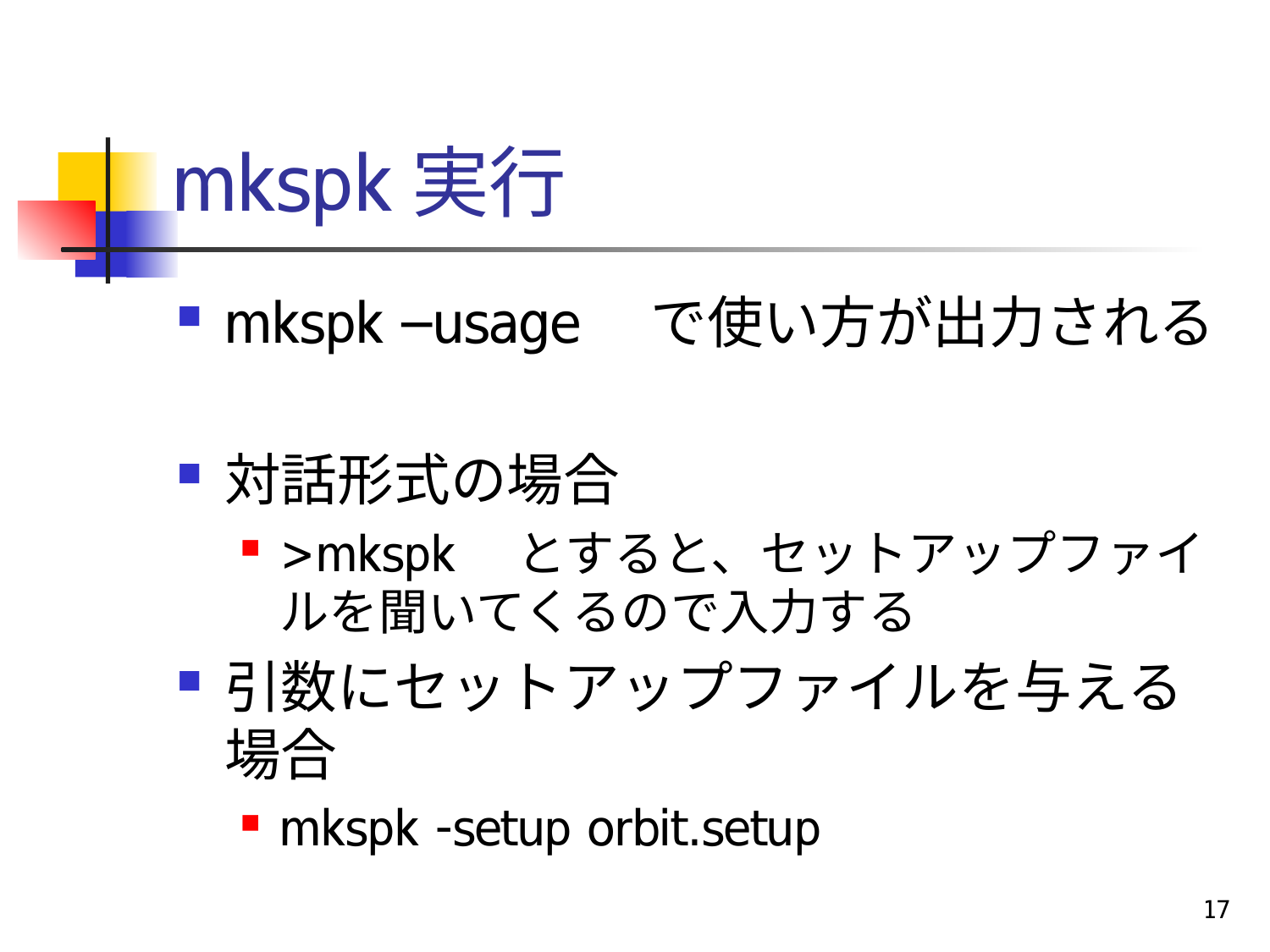

# mkspk実行
mkspk –usage　で使い方が出力される

対話形式の場合
>mkspk　とすると、セットアップファイルを聞いてくるので入力する
引数にセットアップファイルを与える場合
mkspk -setup orbit.setup

17